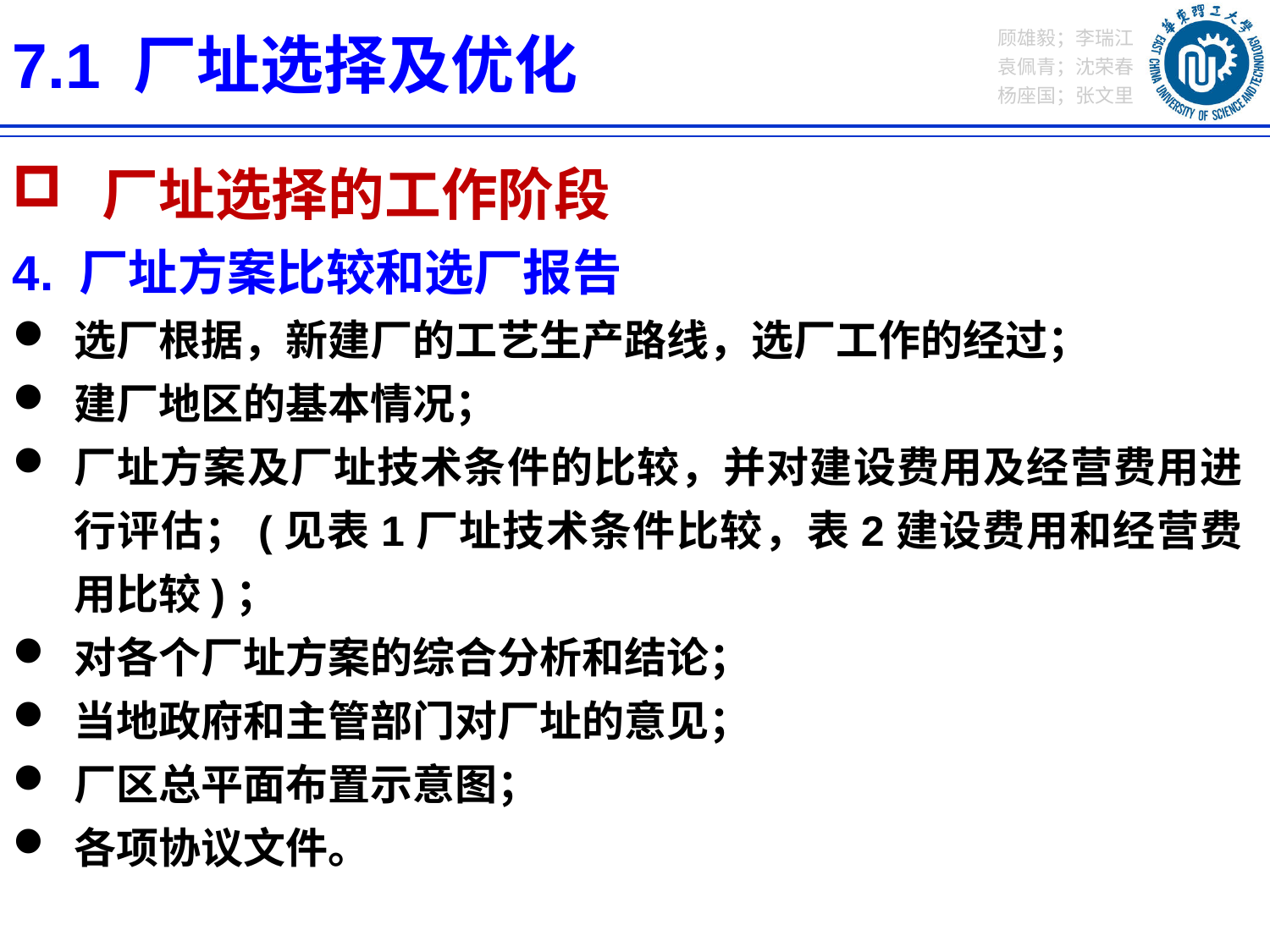

7.1 厂址选择及优化
 厂址选择的工作阶段
4. 厂址方案比较和选厂报告
选厂根据，新建厂的工艺生产路线，选厂工作的经过；
建厂地区的基本情况；
厂址方案及厂址技术条件的比较，并对建设费用及经营费用进行评估；(见表1厂址技术条件比较，表2建设费用和经营费用比较)；
对各个厂址方案的综合分析和结论；
当地政府和主管部门对厂址的意见；
厂区总平面布置示意图；
各项协议文件。